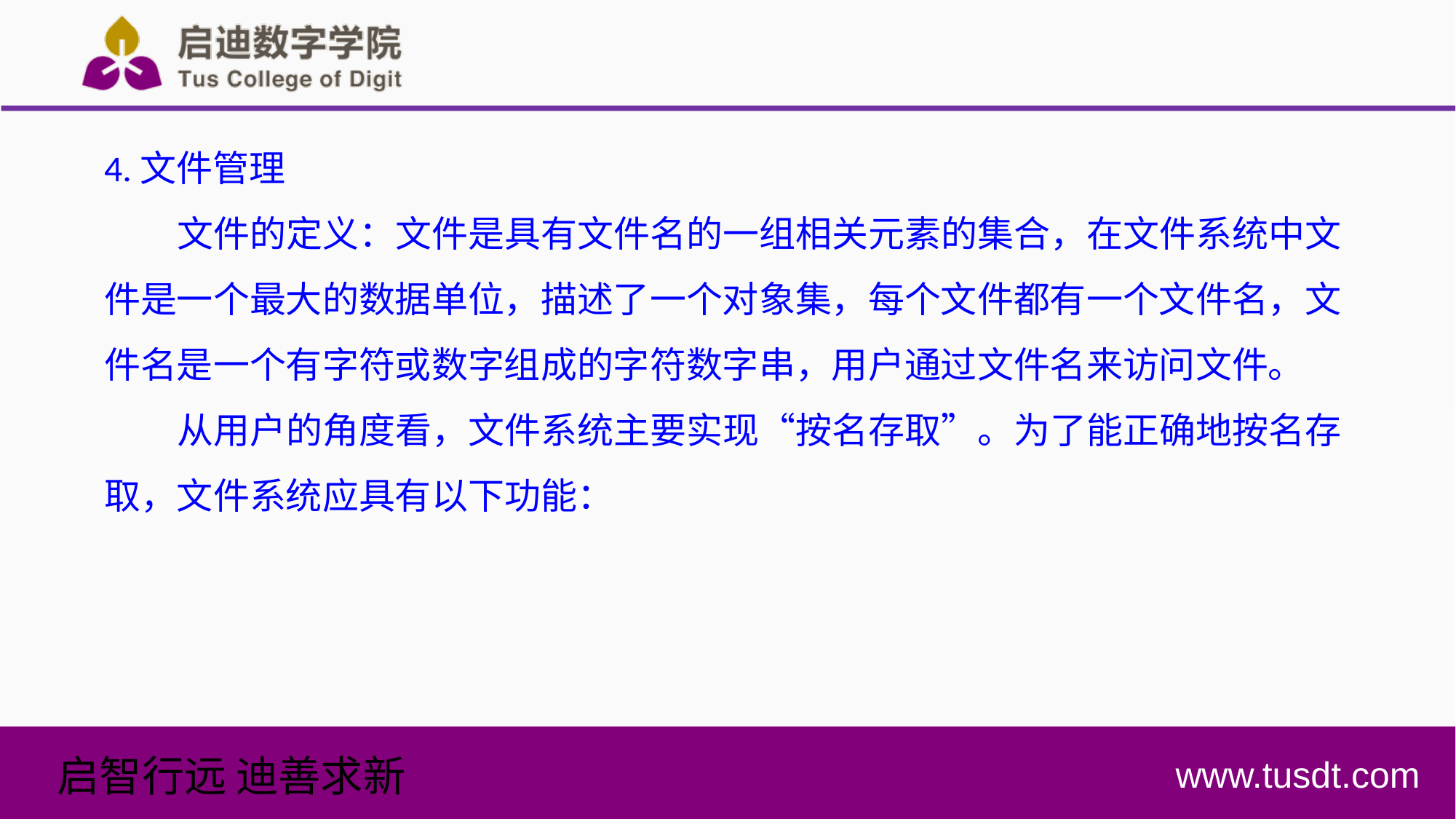

4.文件管理
文件的定义：文件是具有文件名的一组相关元素的集合，在文件系统中文件是一个最大的数据单位，描述了一个对象集，每个文件都有一个文件名，文件名是一个有字符或数字组成的字符数字串，用户通过文件名来访问文件。
从用户的角度看，文件系统主要实现“按名存取”。为了能正确地按名存取，文件系统应具有以下功能：